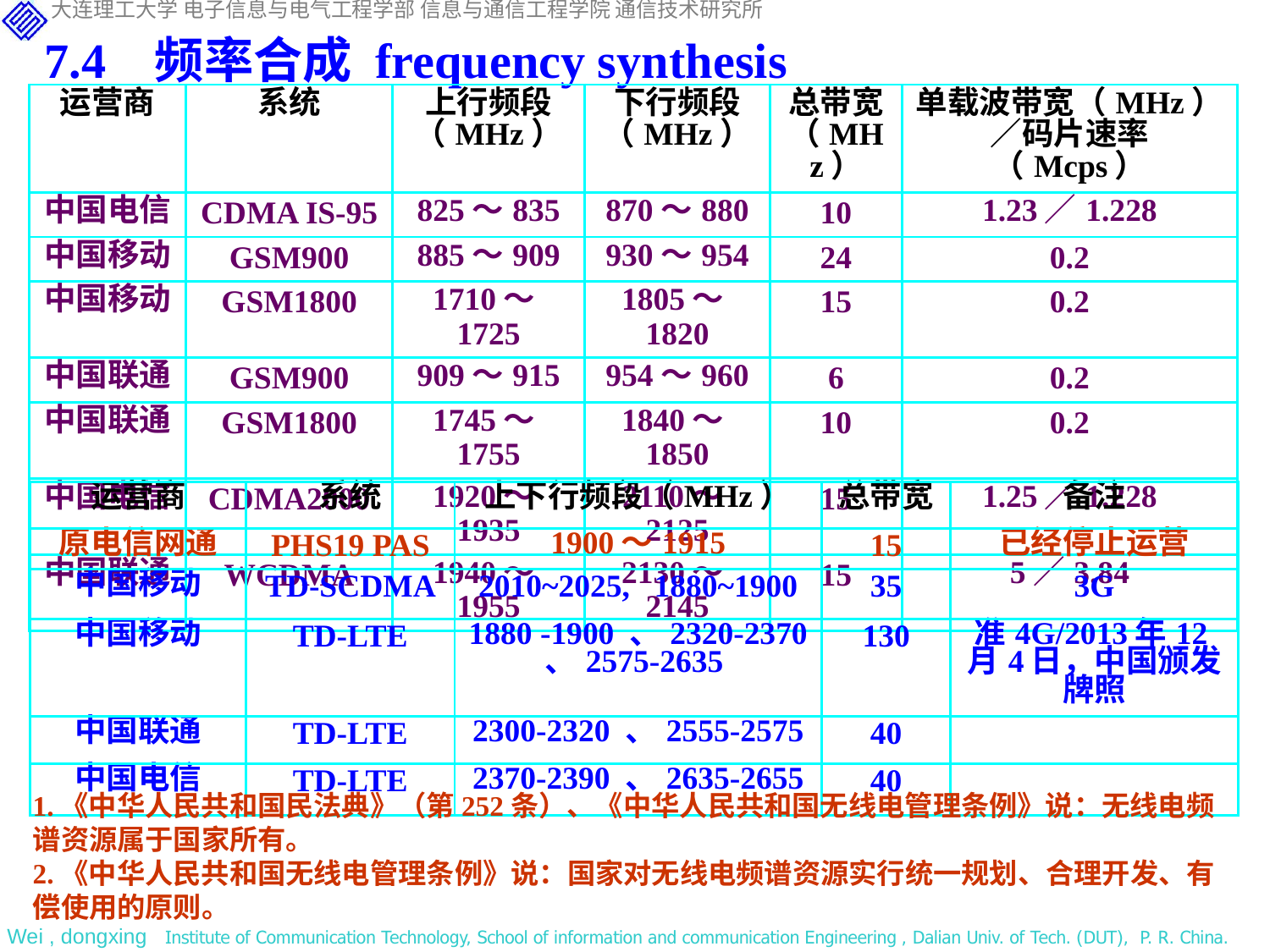

7.4   频率合成 frequency synthesis
| 运营商 | 系统 | 上行频段（MHz） | 下行频段（MHz） | 总带宽（MHz） | 单载波带宽（MHz）／码片速率（Mcps） |
| --- | --- | --- | --- | --- | --- |
| 中国电信 | CDMA IS-95 | 825～835 | 870～880 | 10 | 1.23／1.228 |
| 中国移动 | GSM900 | 885～909 | 930～954 | 24 | 0.2 |
| 中国移动 | GSM1800 | 1710～1725 | 1805～1820 | 15 | 0.2 |
| 中国联通 | GSM900 | 909～915 | 954～960 | 6 | 0.2 |
| 中国联通 | GSM1800 | 1745～1755 | 1840～1850 | 10 | 0.2 |
| 中国电信 | CDMA2000 | 1920～1935 | 2110～2125 | 15 | 1.25／1.228 |
| 中国联通 | WCDMA | 1940～1955 | 2130～2145 | 15 | 5／3.84 |
| 运营商 | 系统 | 上下行频段（MHz） | 总带宽 | 备注 |
| --- | --- | --- | --- | --- |
| 原电信网通 | PHS19 PAS | 1900～1915 | 15 | 已经停止运营 |
| 中国移动 | TD-SCDMA | 2010~2025, 1880~1900 | 35 | 3G |
| 中国移动 | TD-LTE | 1880 -1900 、2320-2370 、2575-2635 | 130 | 准4G/2013年12月4日，中国颁发牌照 |
| 中国联通 | TD-LTE | 2300-2320 、2555-2575 | 40 |  |
| 中国电信 | TD-LTE | 2370-2390 、2635-2655 | 40 |  |
1.《中华人民共和国民法典》（第252条）、《中华人民共和国无线电管理条例》说：无线电频谱资源属于国家所有。
2.《中华人民共和国无线电管理条例》说：国家对无线电频谱资源实行统一规划、合理开发、有偿使用的原则。